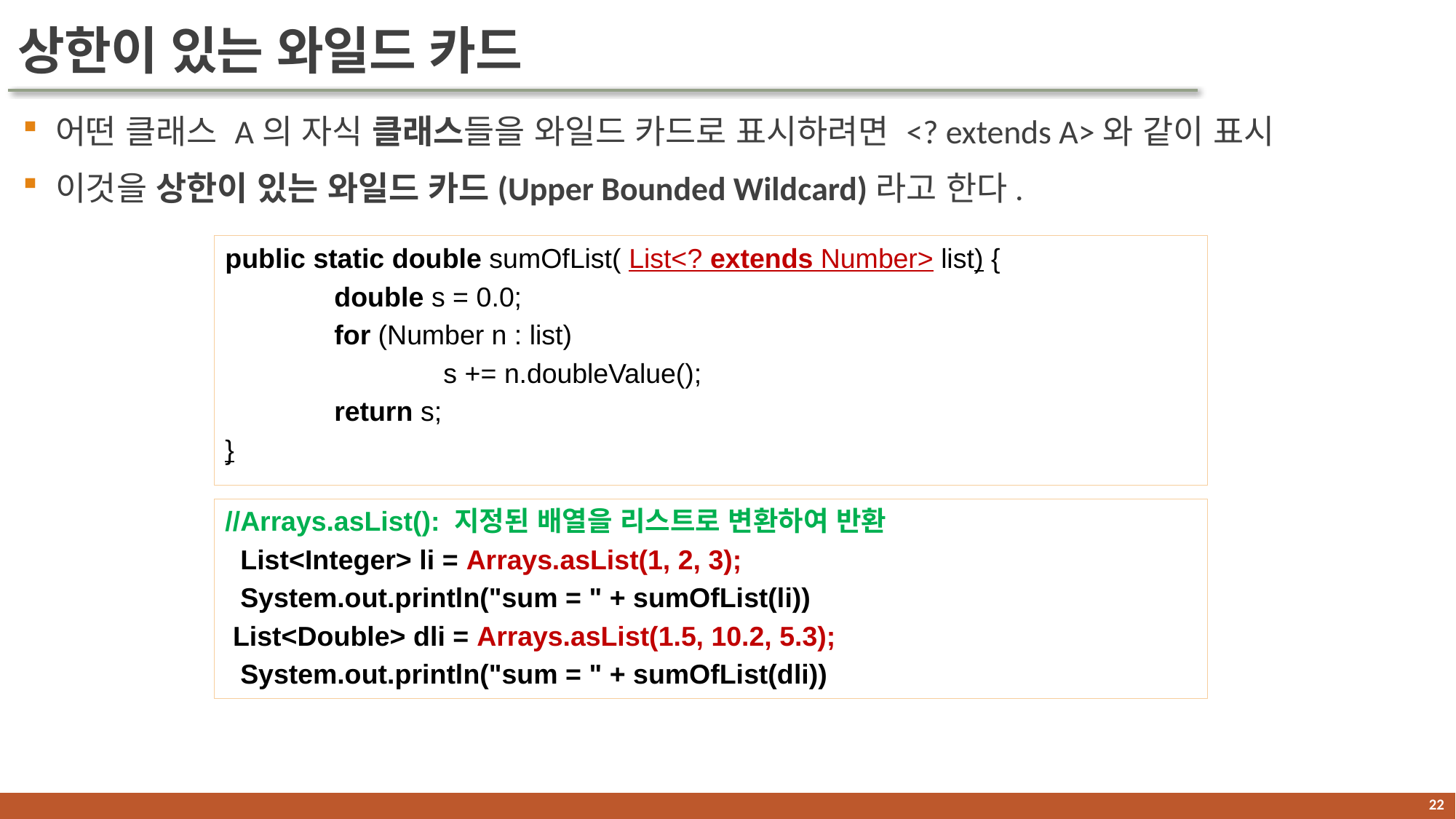

# 상한이 있는 와일드 카드
 어떤 클래스 A의 자식 클래스들을 와일드 카드로 표시하려면 <? extends A>와 같이 표시
 이것을 상한이 있는 와일드 카드(Upper Bounded Wildcard)라고 한다.

public static double sumOfList( List<? extends Number> list) {
	double s = 0.0;
	for (Number n : list)
		s += n.doubleValue();
	return s;
}
//Arrays.asList(): 지정된 배열을 리스트로 변환하여 반환
  List<Integer> li = Arrays.asList(1, 2, 3);
  System.out.println("sum = " + sumOfList(li))
 List<Double> dli = Arrays.asList(1.5, 10.2, 5.3);
  System.out.println("sum = " + sumOfList(dli))

22